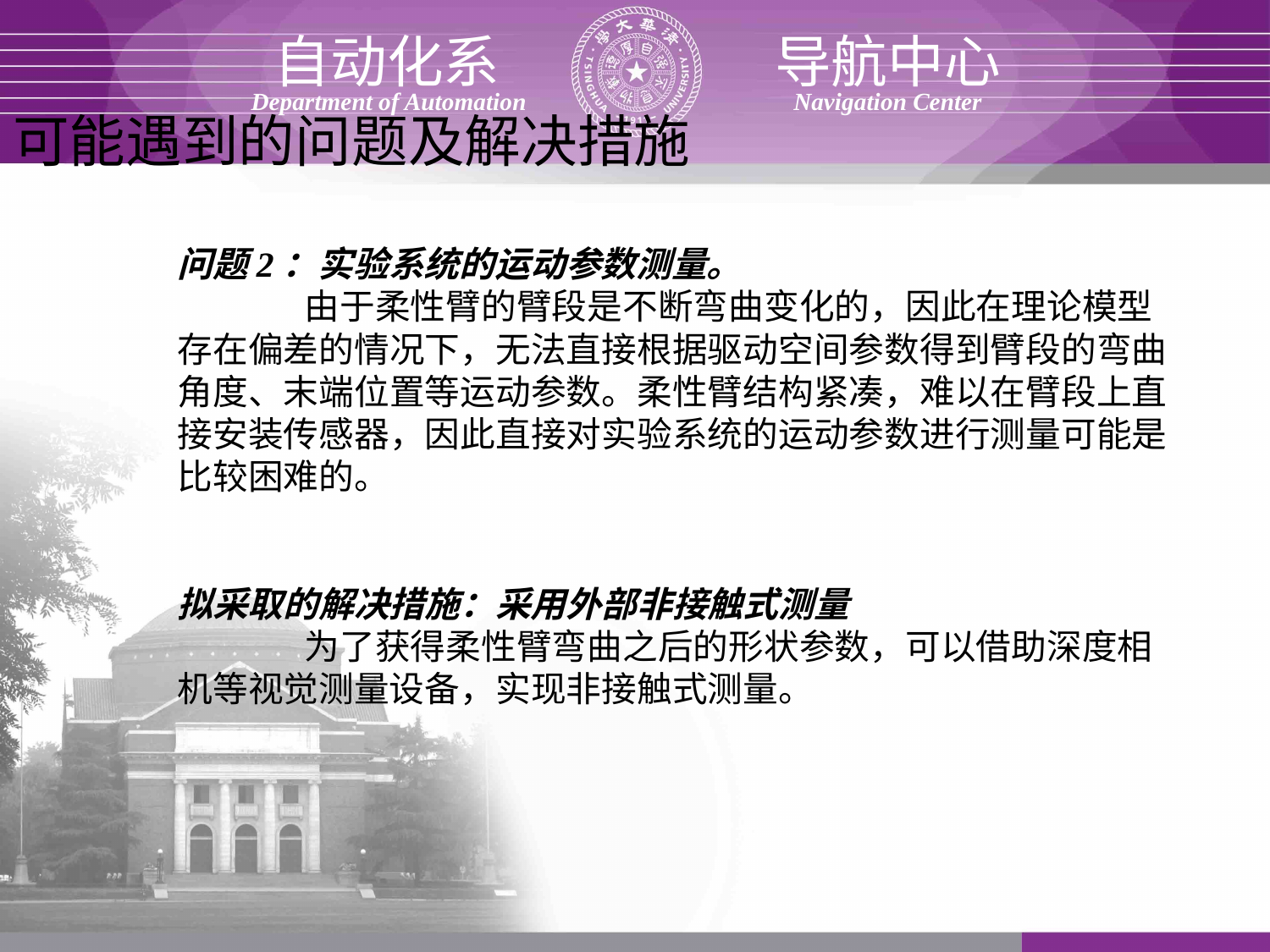

# 可能遇到的问题及解决措施
问题2：实验系统的运动参数测量。
	由于柔性臂的臂段是不断弯曲变化的，因此在理论模型存在偏差的情况下，无法直接根据驱动空间参数得到臂段的弯曲角度、末端位置等运动参数。柔性臂结构紧凑，难以在臂段上直接安装传感器，因此直接对实验系统的运动参数进行测量可能是比较困难的。
拟采取的解决措施：采用外部非接触式测量
	为了获得柔性臂弯曲之后的形状参数，可以借助深度相机等视觉测量设备，实现非接触式测量。